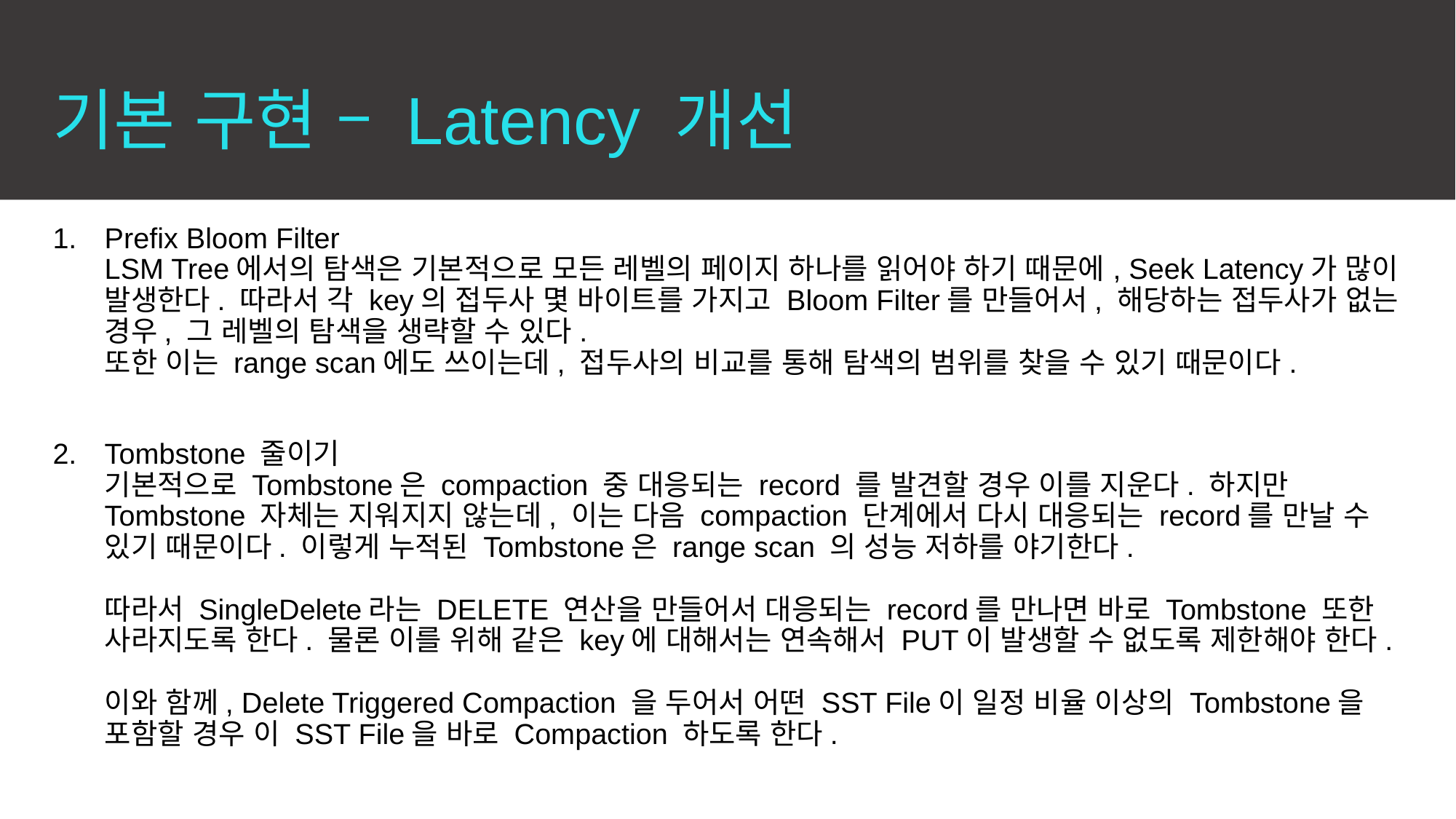

# 기본 구현 – Latency 개선
Prefix Bloom Filter
LSM Tree에서의 탐색은 기본적으로 모든 레벨의 페이지 하나를 읽어야 하기 때문에, Seek Latency가 많이 발생한다. 따라서 각 key의 접두사 몇 바이트를 가지고 Bloom Filter를 만들어서, 해당하는 접두사가 없는 경우, 그 레벨의 탐색을 생략할 수 있다.
또한 이는 range scan에도 쓰이는데, 접두사의 비교를 통해 탐색의 범위를 찾을 수 있기 때문이다.

Tombstone 줄이기
기본적으로 Tombstone은 compaction 중 대응되는 record 를 발견할 경우 이를 지운다. 하지만 Tombstone 자체는 지워지지 않는데, 이는 다음 compaction 단계에서 다시 대응되는 record를 만날 수 있기 때문이다. 이렇게 누적된 Tombstone은 range scan 의 성능 저하를 야기한다.
따라서 SingleDelete라는 DELETE 연산을 만들어서 대응되는 record를 만나면 바로 Tombstone 또한
사라지도록 한다. 물론 이를 위해 같은 key에 대해서는 연속해서 PUT이 발생할 수 없도록 제한해야 한다.
이와 함께, Delete Triggered Compaction 을 두어서 어떤 SST File이 일정 비율 이상의 Tombstone을 포함할 경우 이 SST File을 바로 Compaction 하도록 한다.